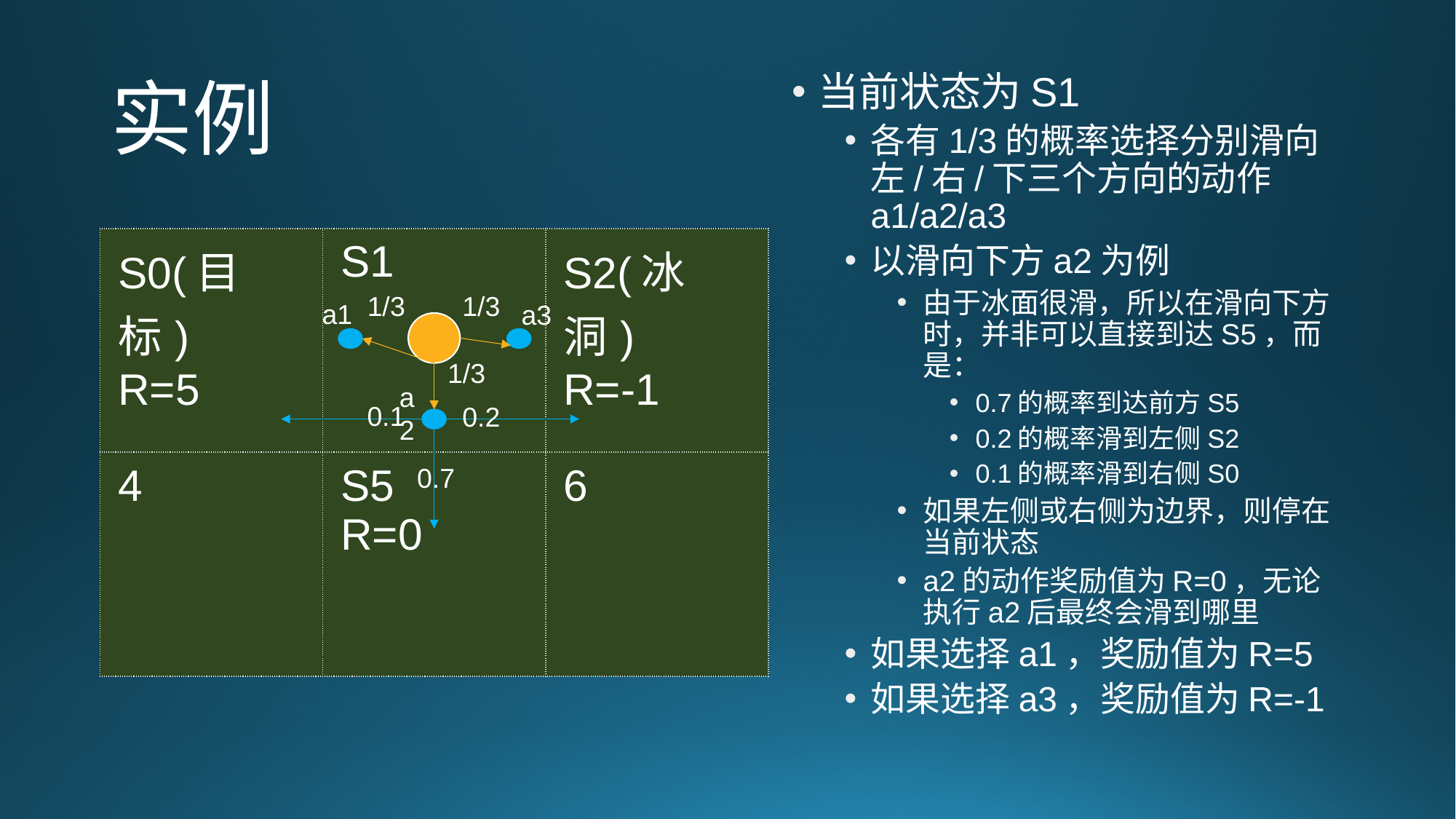

# 实例
当前状态为S1
各有1/3的概率选择分别滑向左/右/下三个方向的动作a1/a2/a3
以滑向下方a2为例
由于冰面很滑，所以在滑向下方时，并非可以直接到达S5，而是：
0.7的概率到达前方S5
0.2的概率滑到左侧S2
0.1的概率滑到右侧S0
如果左侧或右侧为边界，则停在当前状态
a2的动作奖励值为R=0，无论执行a2后最终会滑到哪里
如果选择a1，奖励值为R=5
如果选择a3，奖励值为R=-1
| S0(目标) R=5 | S1 | S2(冰洞) R=-1 |
| --- | --- | --- |
| 4 | S5 R=0 | 6 |
1/3
a1

1/3
a3

1/3
a2

0.1
0.2
0.7